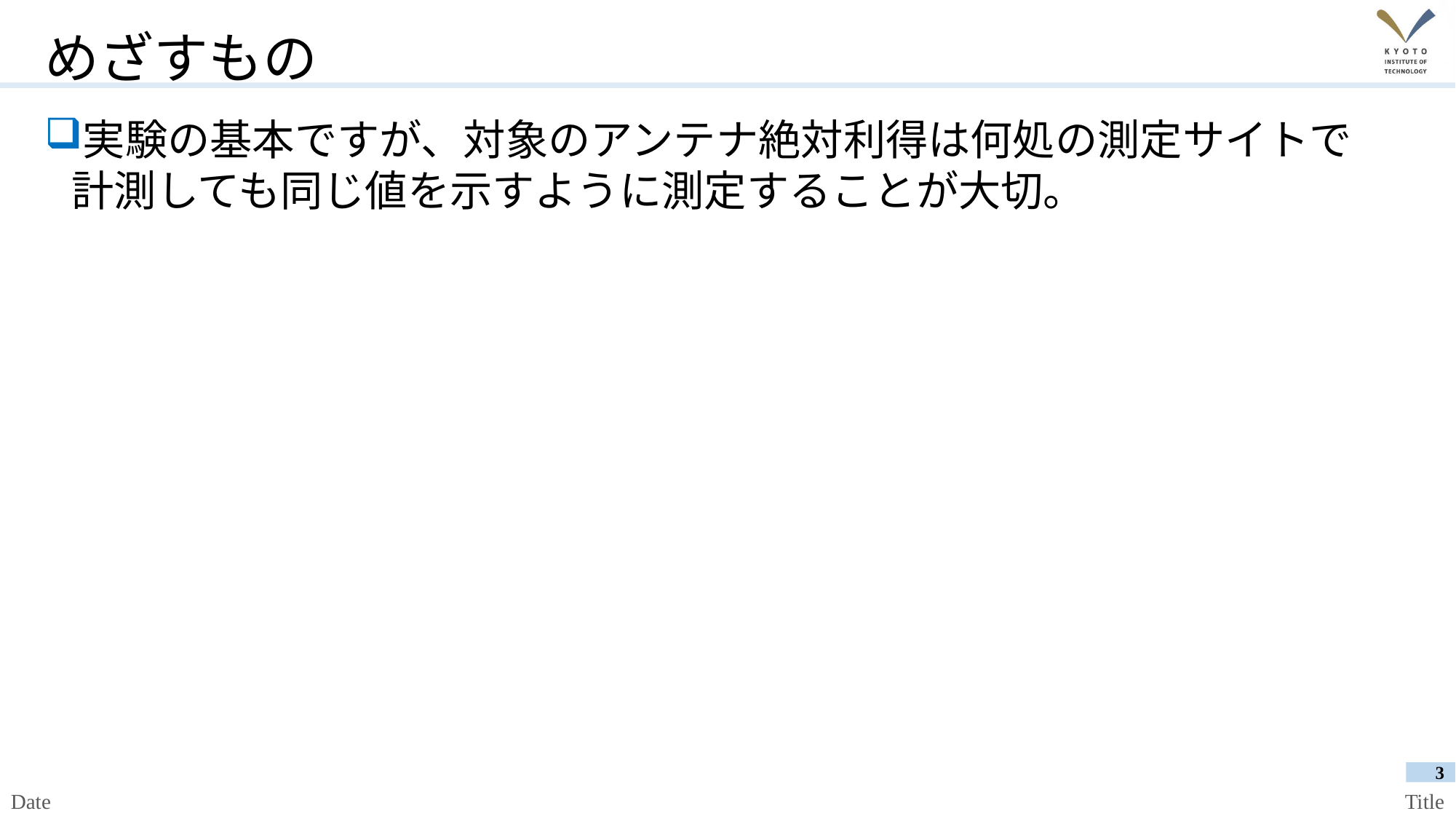

# めざすもの
実験の基本ですが、対象のアンテナ絶対利得は何処の測定サイトで計測しても同じ値を示すように測定することが大切。
3